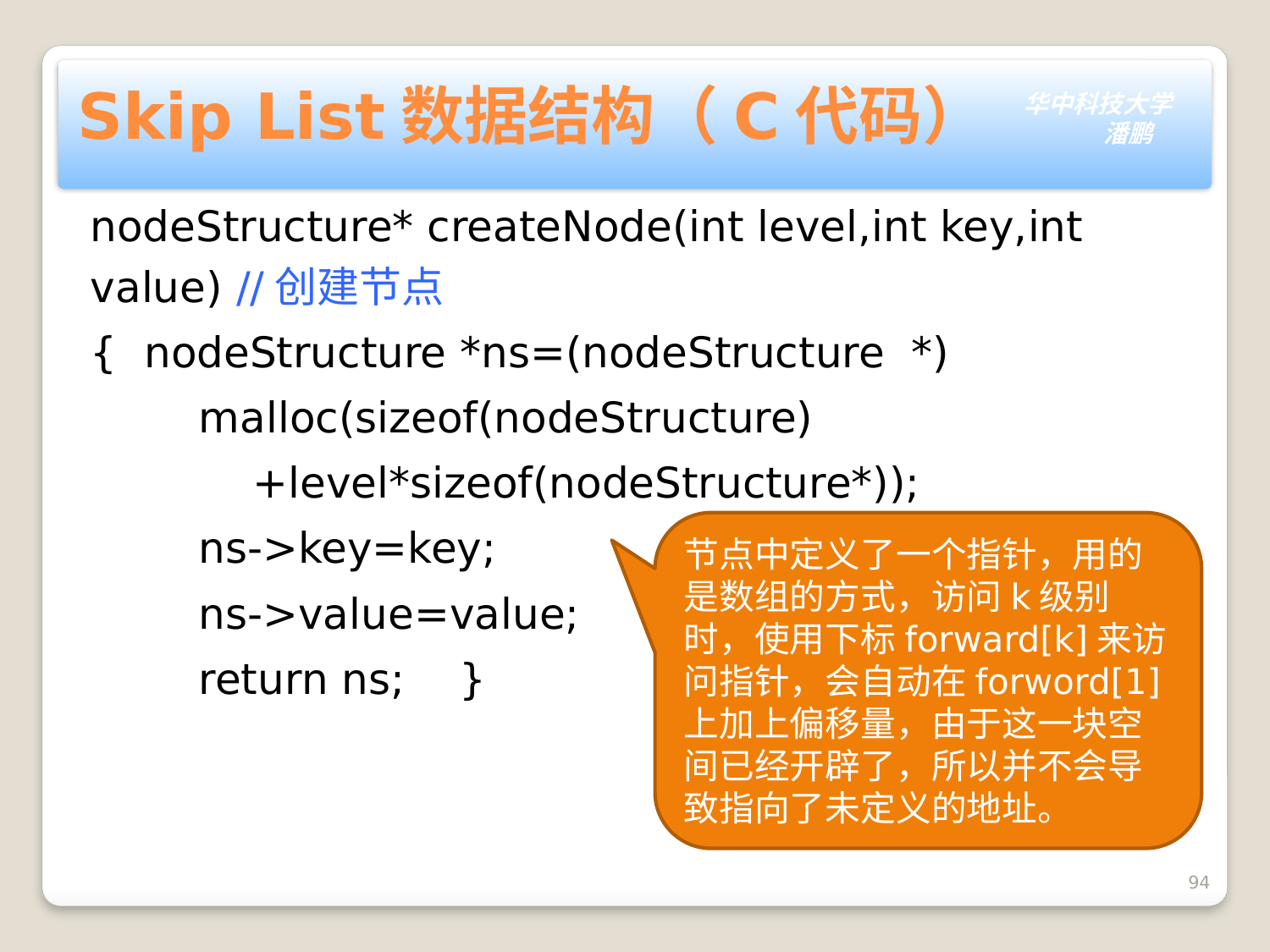

# Skip List数据结构（C代码）
nodeStructure* createNode(int level,int key,int value) //创建节点
{  nodeStructure *ns=(nodeStructure  *)
        malloc(sizeof(nodeStructure)
            +level*sizeof(nodeStructure*));
        ns->key=key;
        ns->value=value;
        return ns;    }
节点中定义了一个指针，用的是数组的方式，访问k级别时，使用下标forward[k]来访问指针，会自动在forword[1]上加上偏移量，由于这一块空间已经开辟了，所以并不会导致指向了未定义的地址。
94